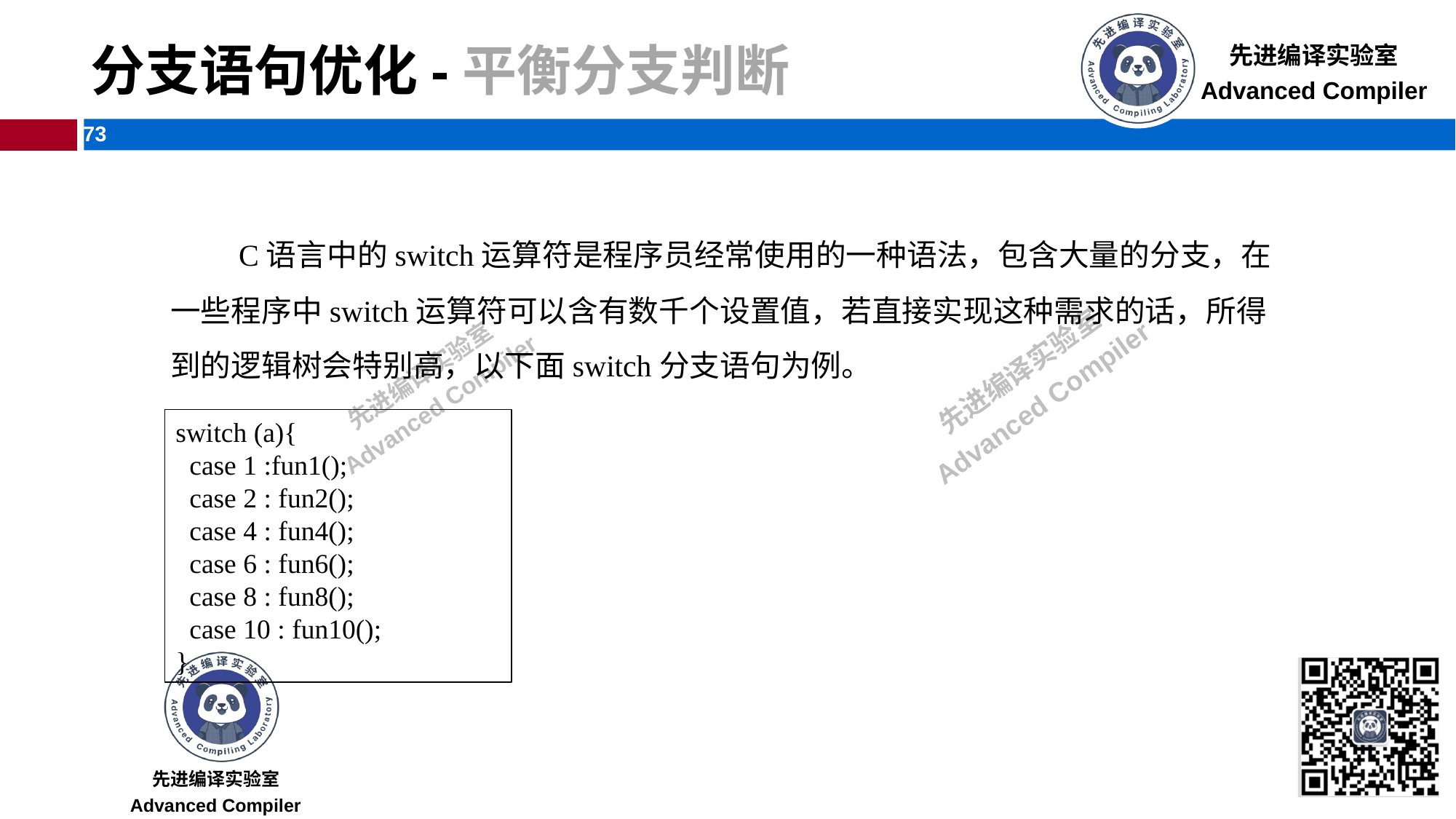

# 分支语句优化-平衡分支判断
      C语言中的switch运算符是程序员经常使用的一种语法，包含大量的分支，在一些程序中switch运算符可以含有数千个设置值，若直接实现这种需求的话，所得到的逻辑树会特别高，以下面switch分支语句为例。
switch (a){
  case 1 :fun1();
  case 2 : fun2();
  case 4 : fun4();
  case 6 : fun6();
  case 8 : fun8();
  case 10 : fun10();
}